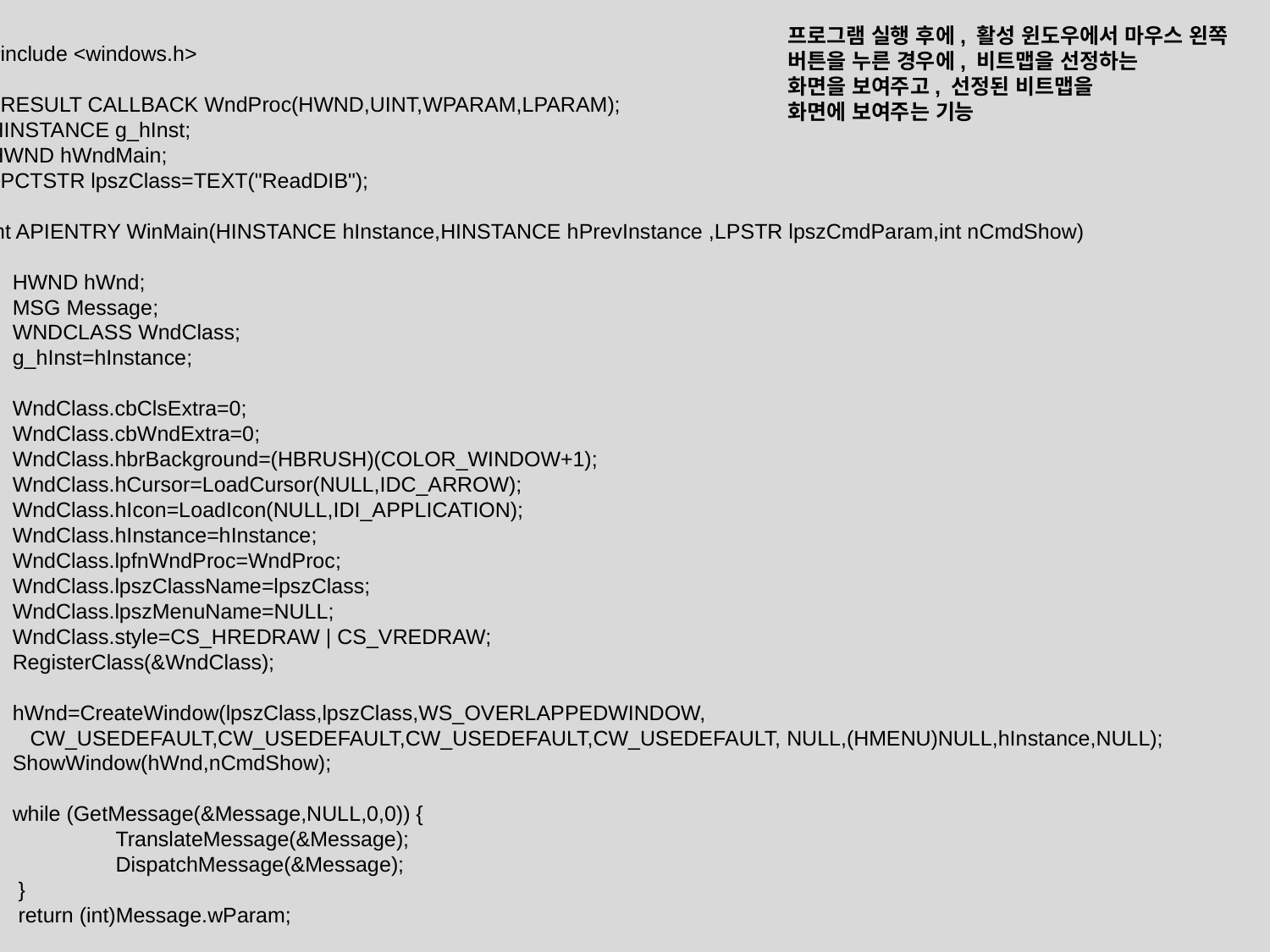

프로그램 실행 후에, 활성 윈도우에서 마우스 왼쪽 버튼을 누른 경우에, 비트맵을 선정하는
화면을 보여주고, 선정된 비트맵을
화면에 보여주는 기능
#include <windows.h>

LRESULT CALLBACK WndProc(HWND,UINT,WPARAM,LPARAM);
HINSTANCE g_hInst;
HWND hWndMain;
LPCTSTR lpszClass=TEXT("ReadDIB");

int APIENTRY WinMain(HINSTANCE hInstance,HINSTANCE hPrevInstance ,LPSTR lpszCmdParam,int nCmdShow)
{
    HWND hWnd;
    MSG Message;
    WNDCLASS WndClass;
    g_hInst=hInstance;

    WndClass.cbClsExtra=0;
    WndClass.cbWndExtra=0;
    WndClass.hbrBackground=(HBRUSH)(COLOR_WINDOW+1);
    WndClass.hCursor=LoadCursor(NULL,IDC_ARROW);
    WndClass.hIcon=LoadIcon(NULL,IDI_APPLICATION);
    WndClass.hInstance=hInstance;
    WndClass.lpfnWndProc=WndProc;
    WndClass.lpszClassName=lpszClass;
    WndClass.lpszMenuName=NULL;
    WndClass.style=CS_HREDRAW | CS_VREDRAW;
    RegisterClass(&WndClass);

    hWnd=CreateWindow(lpszClass,lpszClass,WS_OVERLAPPEDWINDOW,
       CW_USEDEFAULT,CW_USEDEFAULT,CW_USEDEFAULT,CW_USEDEFAULT, NULL,(HMENU)NULL,hInstance,NULL);
    ShowWindow(hWnd,nCmdShow);

    while (GetMessage(&Message,NULL,0,0)) {
	TranslateMessage(&Message);
	DispatchMessage(&Message);
     }
     return (int)Message.wParam;
}